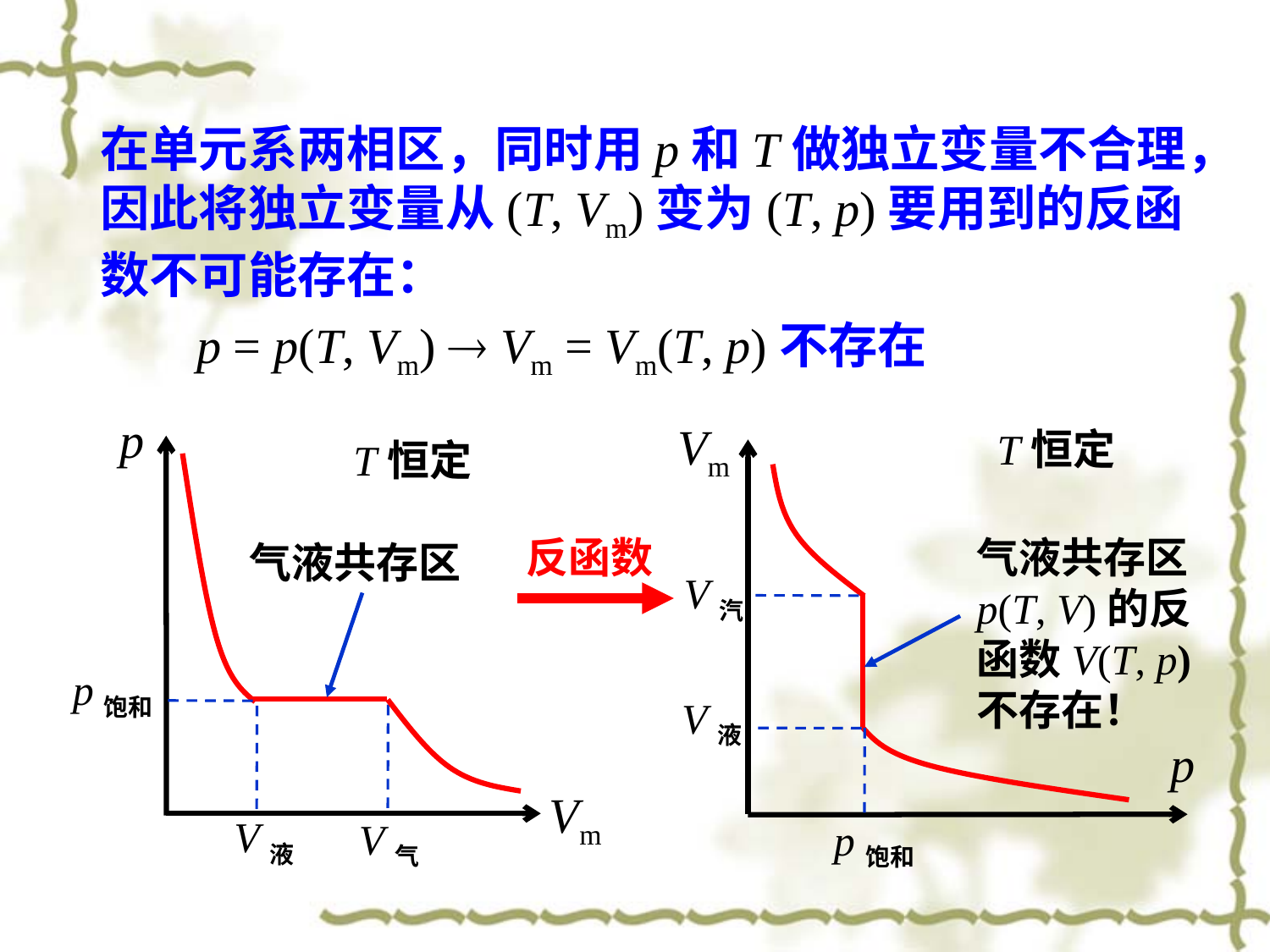

在单元系两相区，同时用p和T做独立变量不合理，因此将独立变量从(T, Vm)变为(T, p)要用到的反函数不可能存在：
       p = p(T, Vm) → Vm = Vm(T, p)不存在
p
Vm
V液
气液共存区
V气

T恒定
p饱和
Vm

气液共存区p(T, V)的反函数V(T, p)不存在！
V汽
V液
p
T恒定
p饱和
反函数